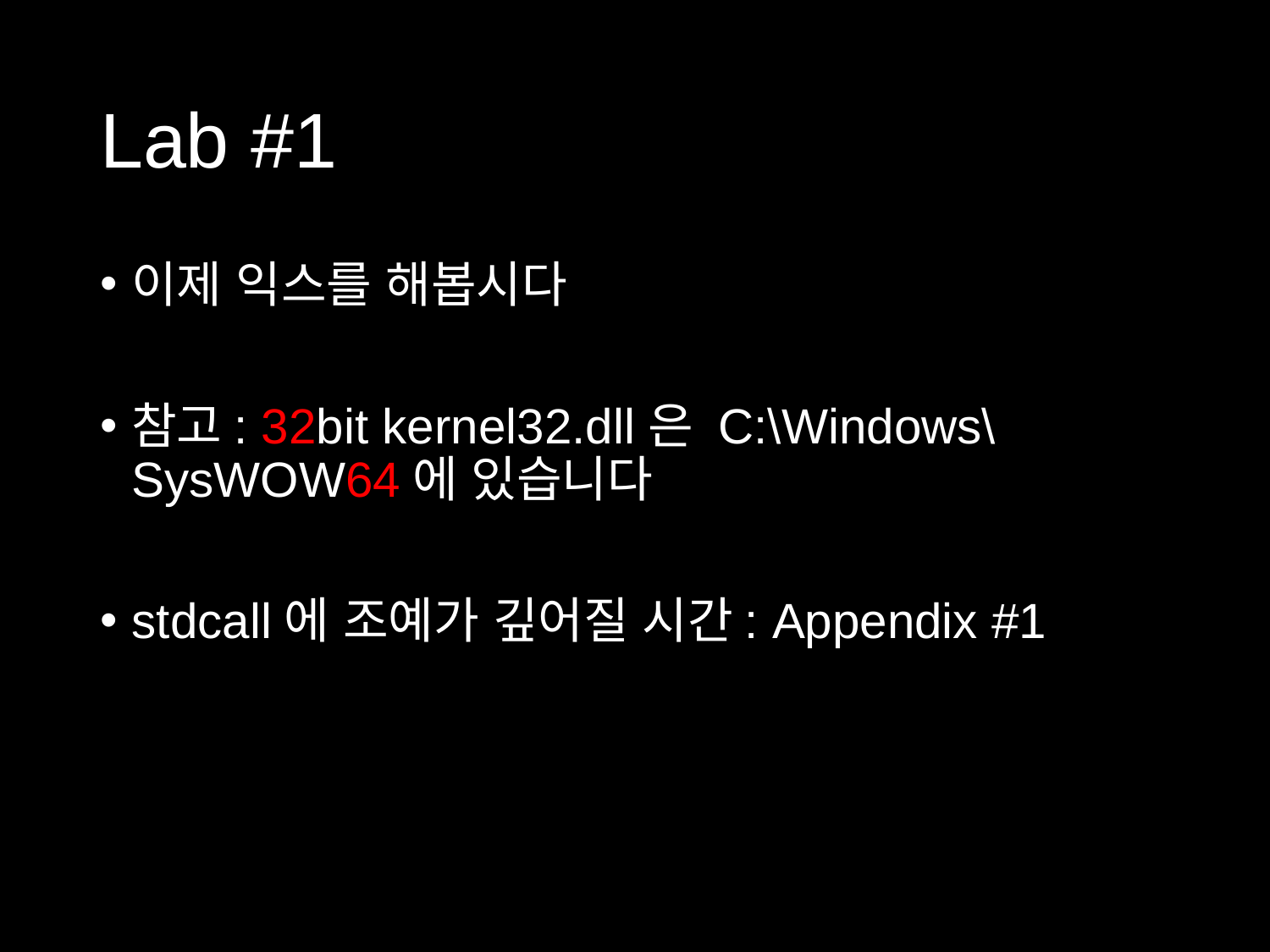

# Lab #1
이제 익스를 해봅시다

참고: 32bit kernel32.dll은 C:\Windows\SysWOW64에 있습니다

stdcall에 조예가 깊어질 시간: Appendix #1